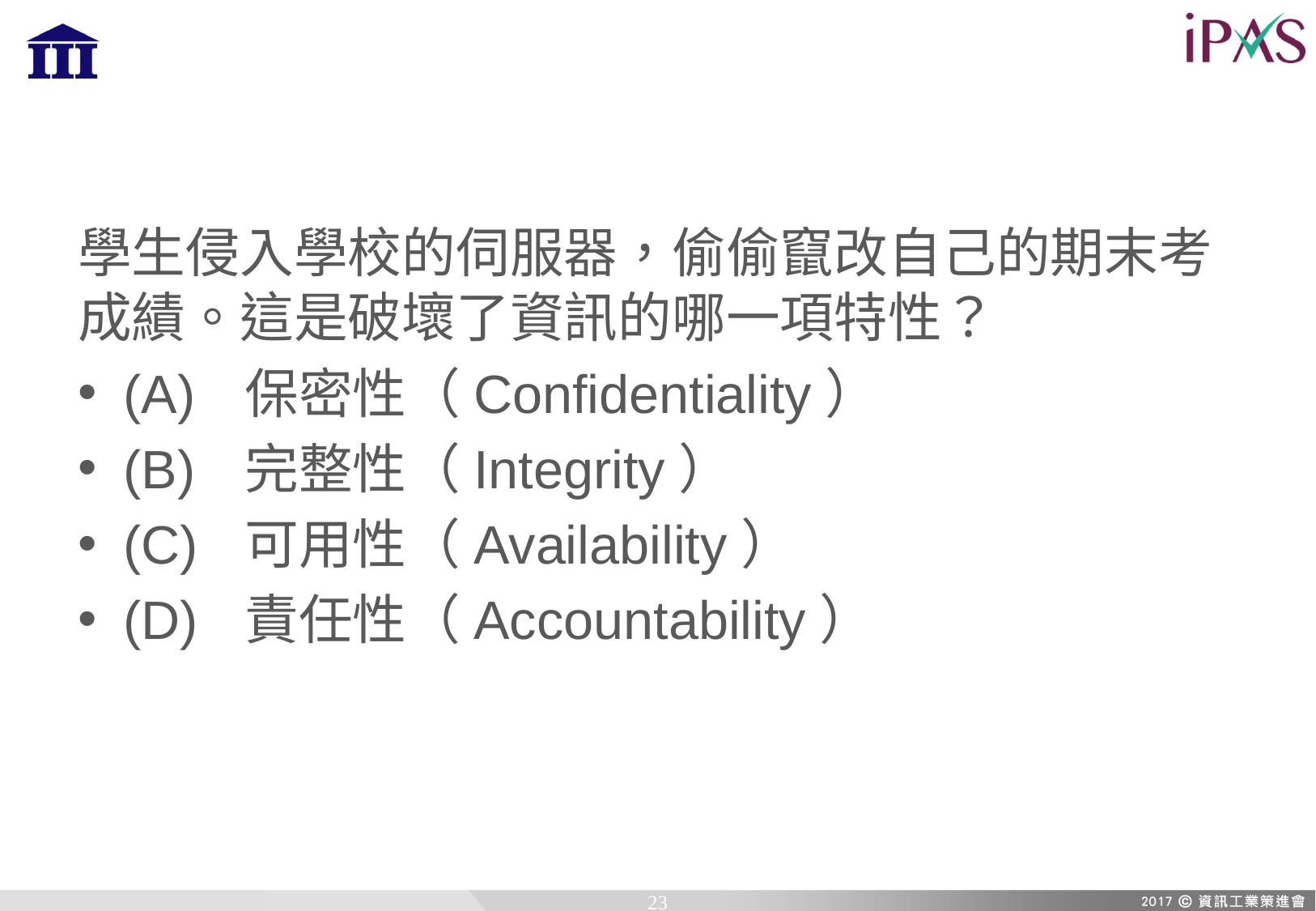

學生侵入學校的伺服器，偷偷竄改自己的期末考成績。這是破壞了資訊的哪一項特性？
(A)	保密性（Confidentiality）
(B)	完整性（Integrity）
(C)	可用性（Availability）
(D)	責任性（Accountability）
23